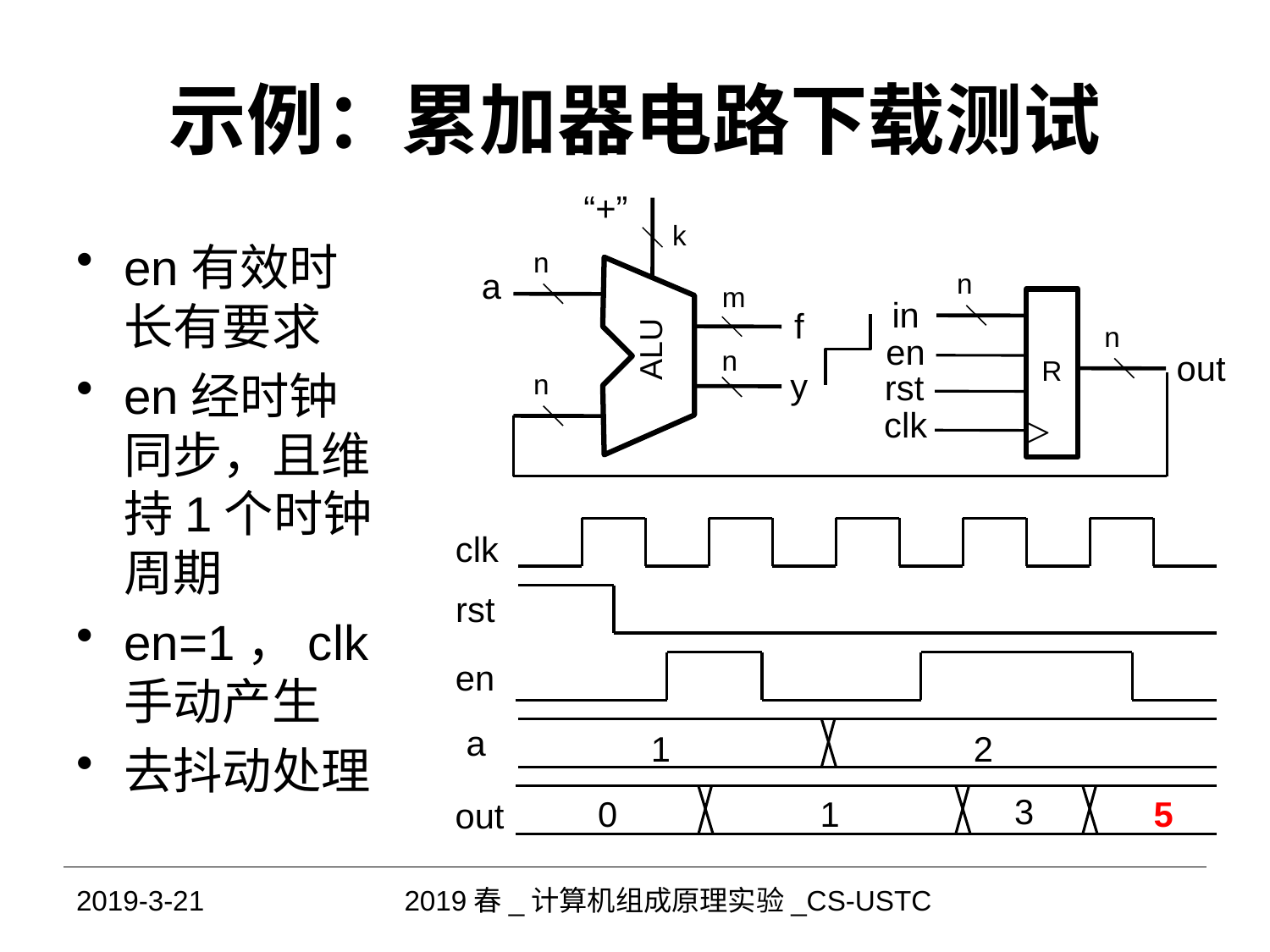

# 示例：累加器电路下载测试
“+”
k
n

a
m
f
ALU
n
y
n
en有效时长有要求
en经时钟同步，且维持1个时钟周期
en=1，clk手动产生
去抖动处理

n

in
n
en
out
R
rst
clk
>
clk
rst
en
a
1
2
3
5
0
1
out
2019-3-21
2019春_计算机组成原理实验_CS-USTC
12